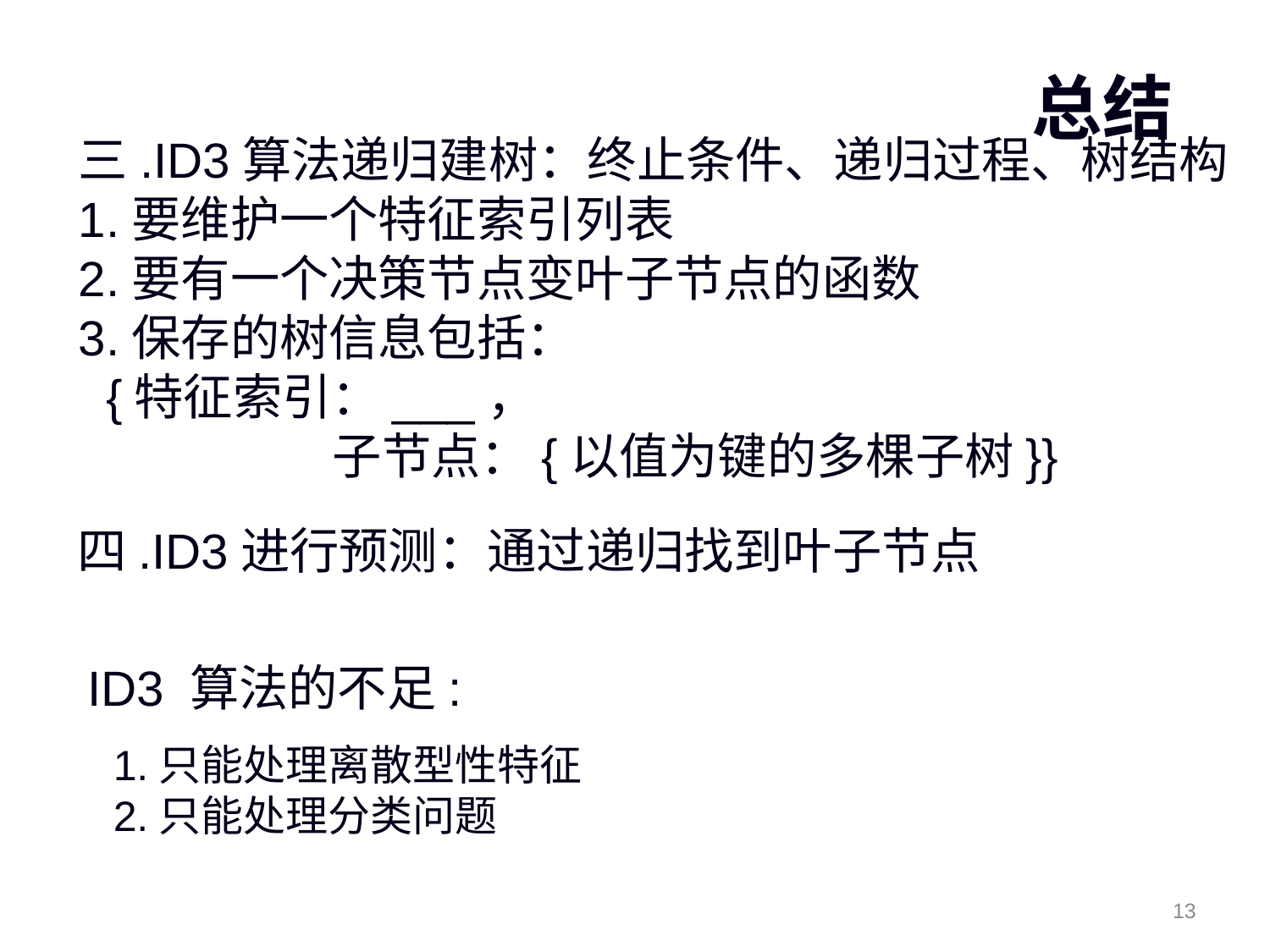

总结
三.ID3算法递归建树：终止条件、递归过程、树结构
1.要维护一个特征索引列表
2.要有一个决策节点变叶子节点的函数
3.保存的树信息包括：
  {特征索引：___，
		子节点：{以值为键的多棵子树}}
四.ID3进行预测：通过递归找到叶子节点
ID3 算法的不足:
1.只能处理离散型性特征
2.只能处理分类问题